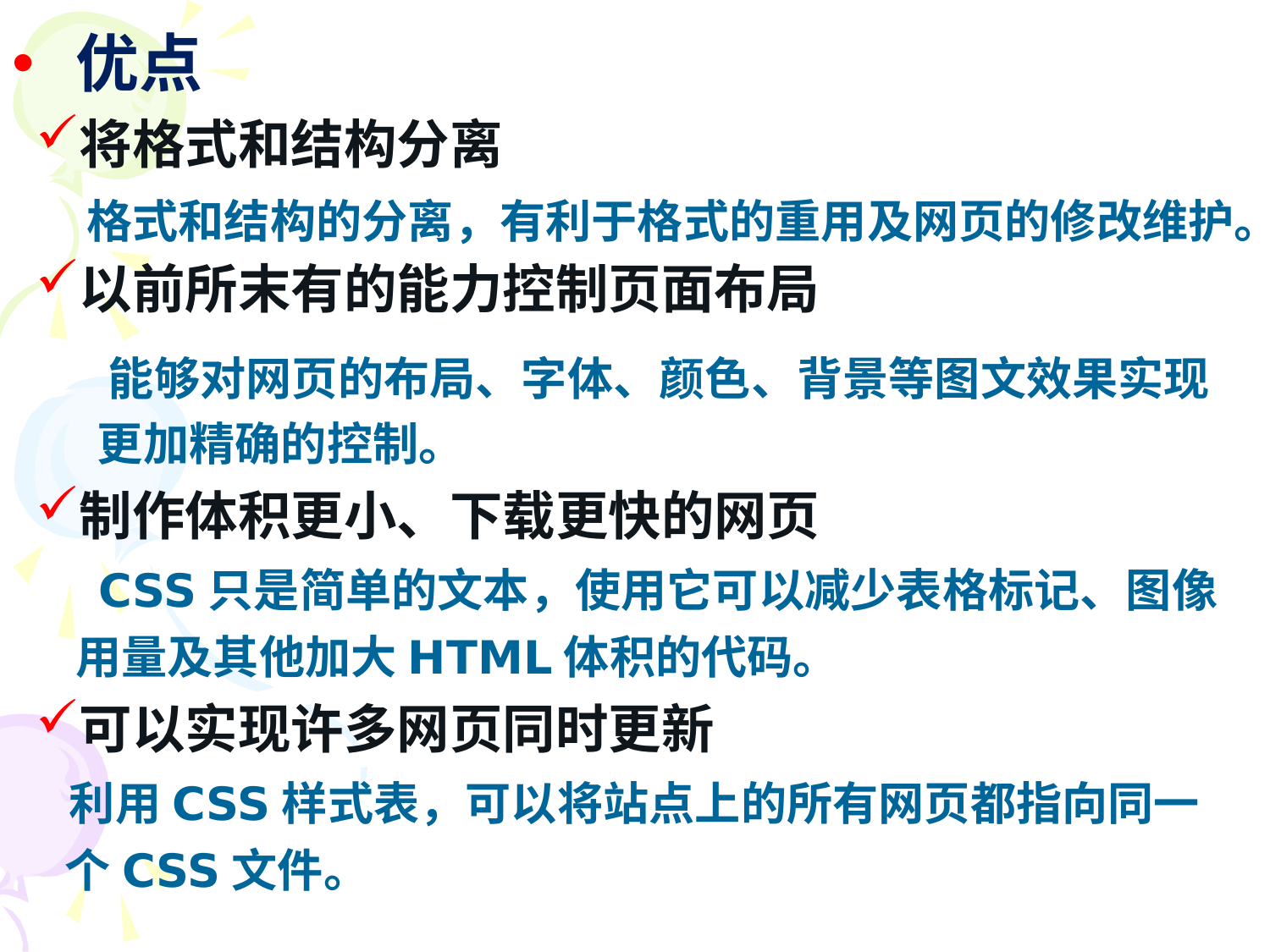

# 优点
将格式和结构分离
  	 格式和结构的分离，有利于格式的重用及网页的修改维护。
以前所末有的能力控制页面布局
 能够对网页的布局、字体、颜色、背景等图文效果实现
 更加精确的控制。
制作体积更小、下载更快的网页
     CSS只是简单的文本，使用它可以减少表格标记、图像
     用量及其他加大HTML体积的代码。
可以实现许多网页同时更新
    利用CSS样式表，可以将站点上的所有网页都指向同一
    个CSS文件。